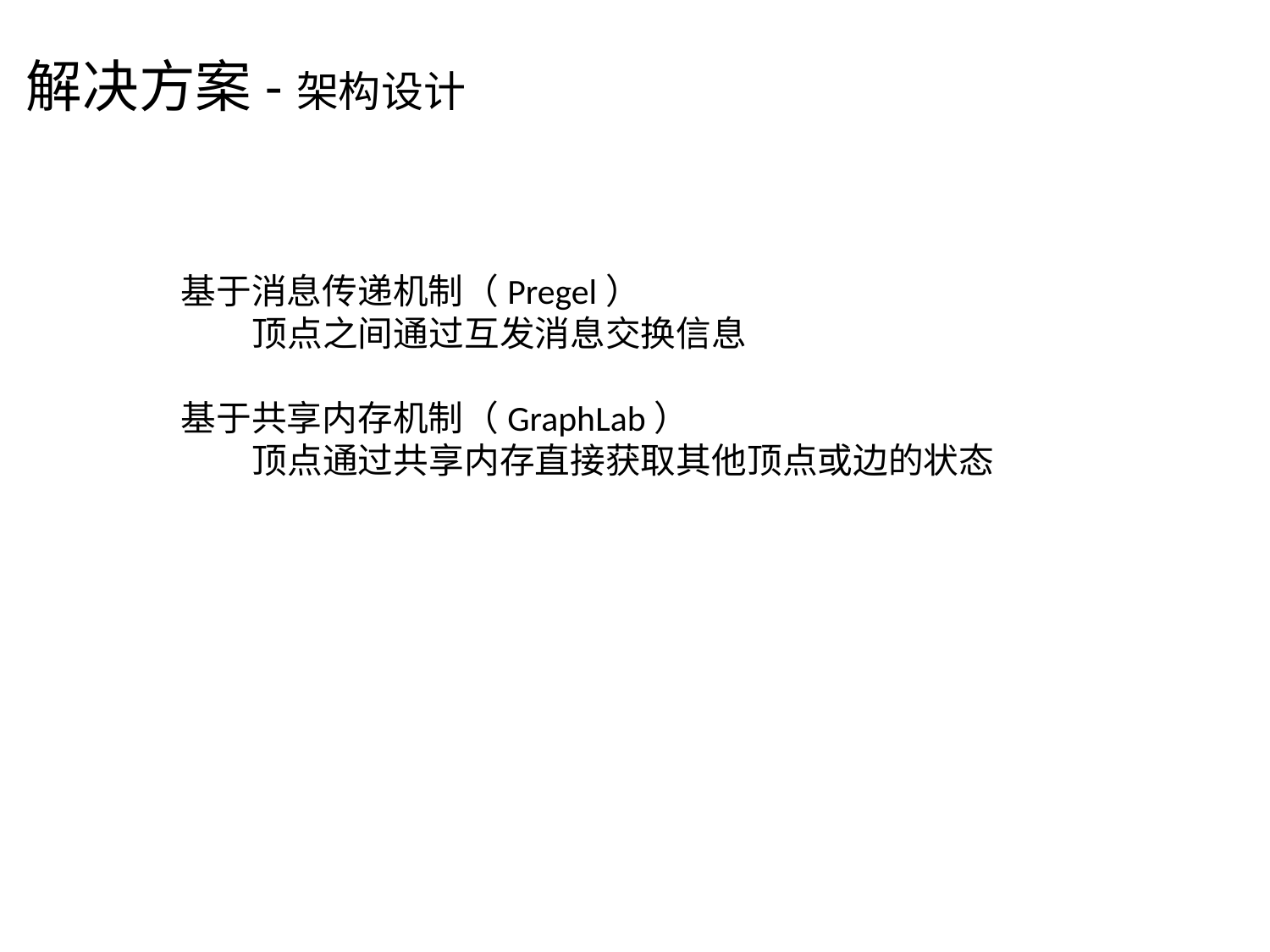

# 解决方案-架构设计
基于消息传递机制（Pregel）
        顶点之间通过互发消息交换信息

基于共享内存机制（GraphLab）
        顶点通过共享内存直接获取其他顶点或边的状态